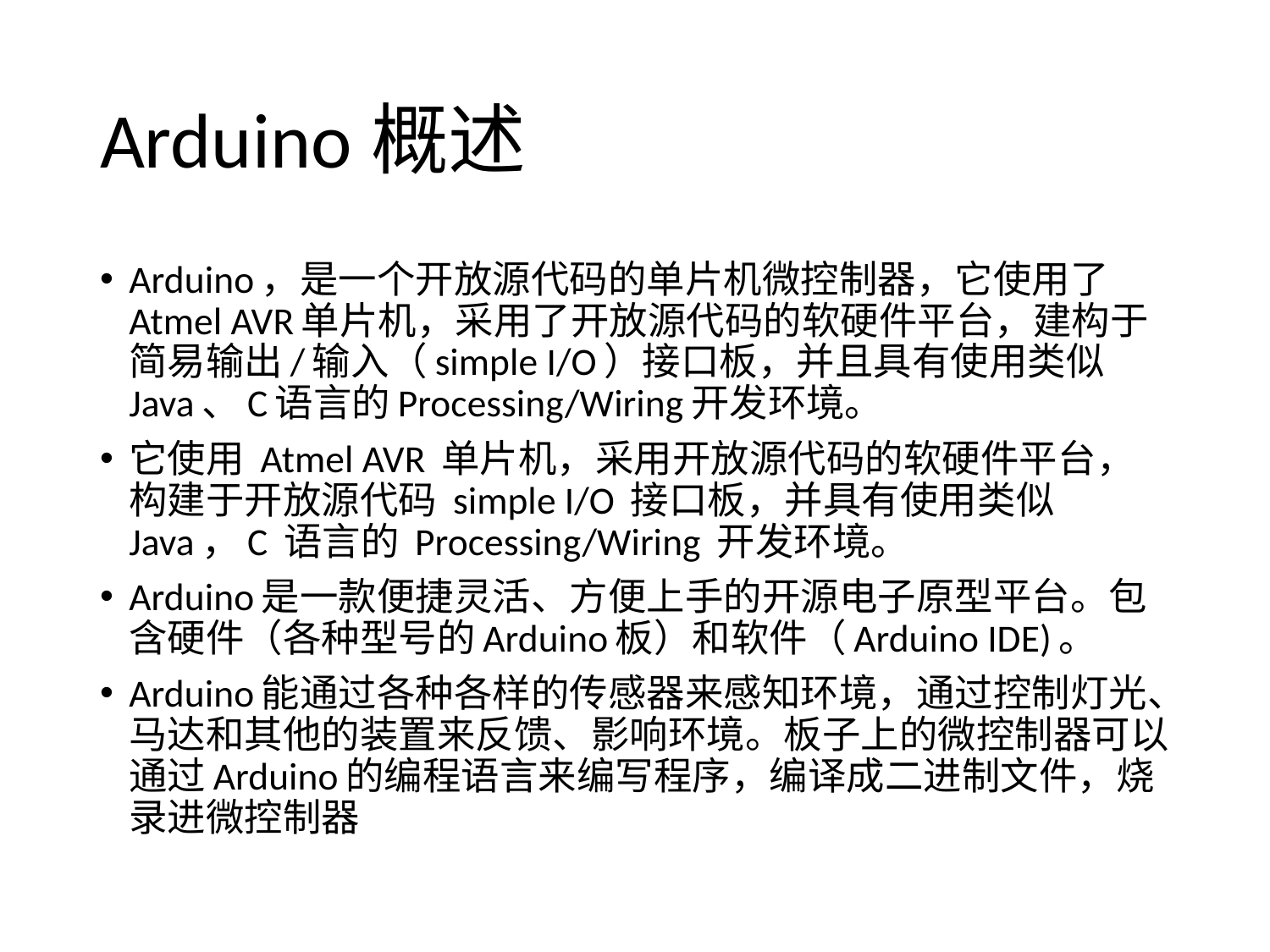

# Arduino概述
Arduino，是一个开放源代码的单片机微控制器，它使用了Atmel AVR单片机，采用了开放源代码的软硬件平台，建构于简易输出/输入（simple I/O）接口板，并且具有使用类似Java、C语言的Processing/Wiring开发环境。
它使用 Atmel AVR 单片机，采用开放源代码的软硬件平台，构建于开放源代码 simple I/O 接口板，并具有使用类似 Java，C 语言的 Processing/Wiring 开发环境。
Arduino是一款便捷灵活、方便上手的开源电子原型平台。包含硬件（各种型号的Arduino板）和软件（Arduino IDE)。
Arduino能通过各种各样的传感器来感知环境，通过控制灯光、马达和其他的装置来反馈、影响环境。板子上的微控制器可以通过Arduino的编程语言来编写程序，编译成二进制文件，烧录进微控制器